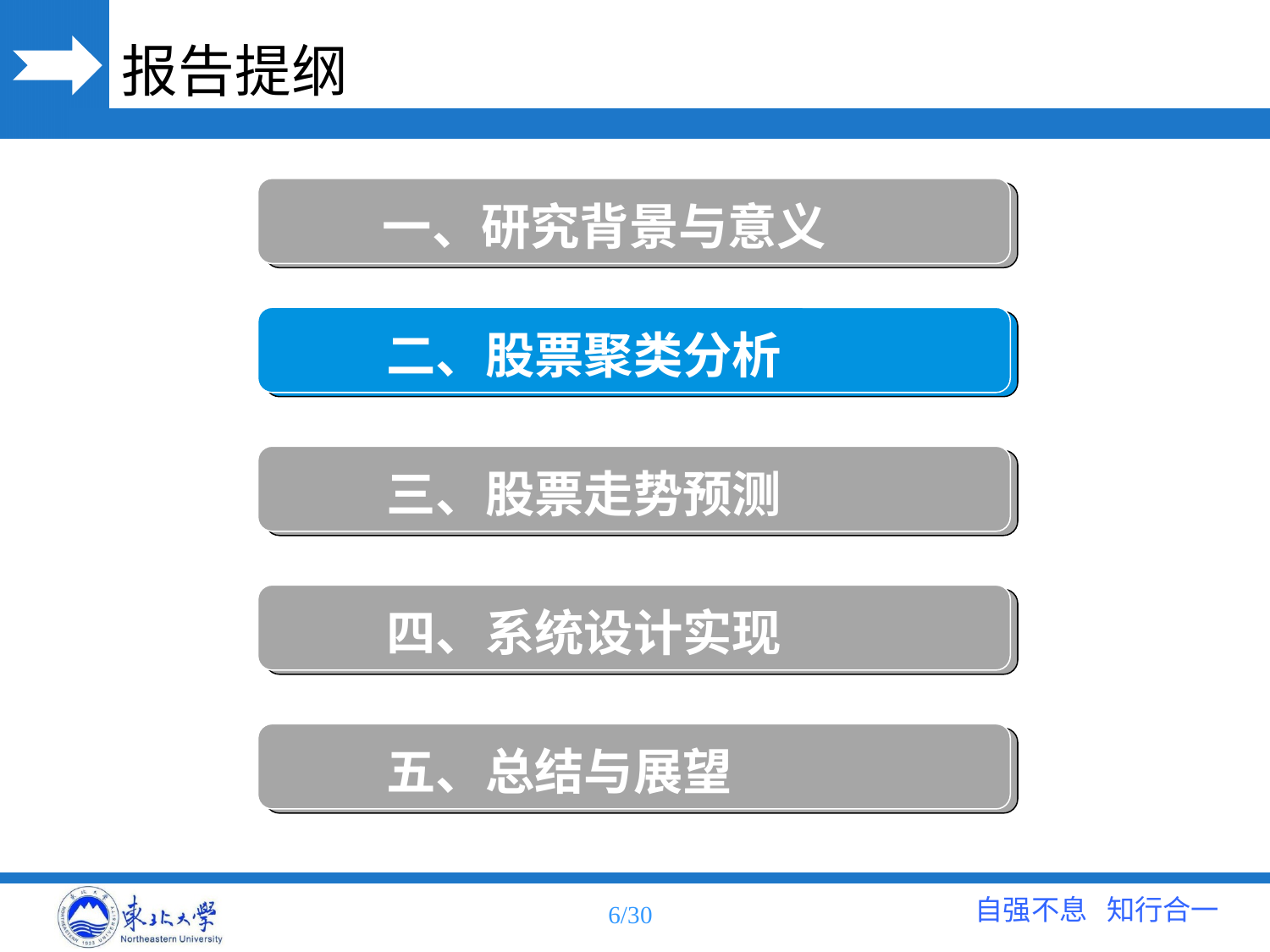

# 报告提纲

一、研究背景与意义

二、股票聚类分析

三、股票走势预测

四、系统设计实现

五、总结与展望
6/30